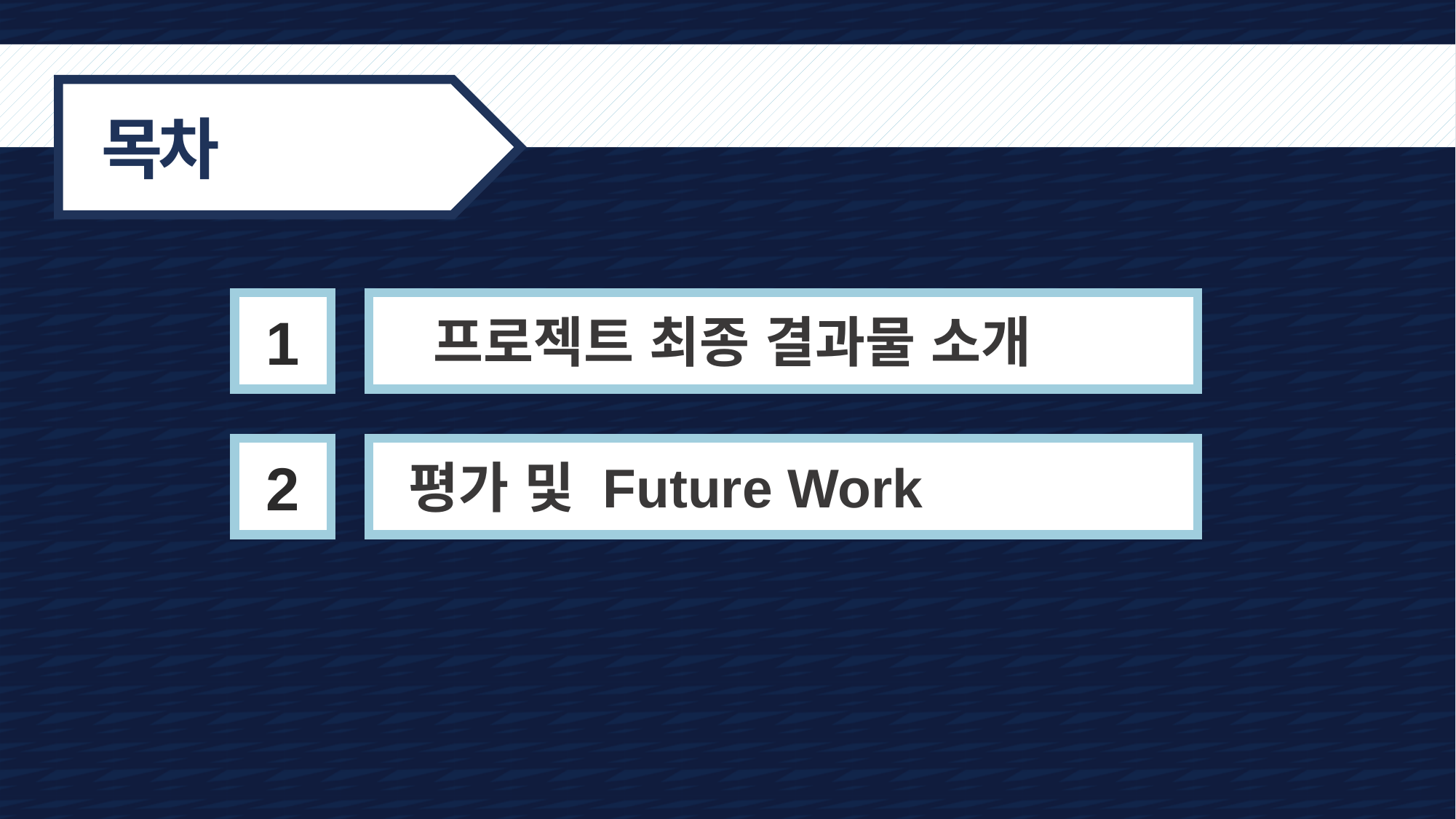

목차

1
프로젝트 최종 결과물 소개

2
평가 및 Future Work